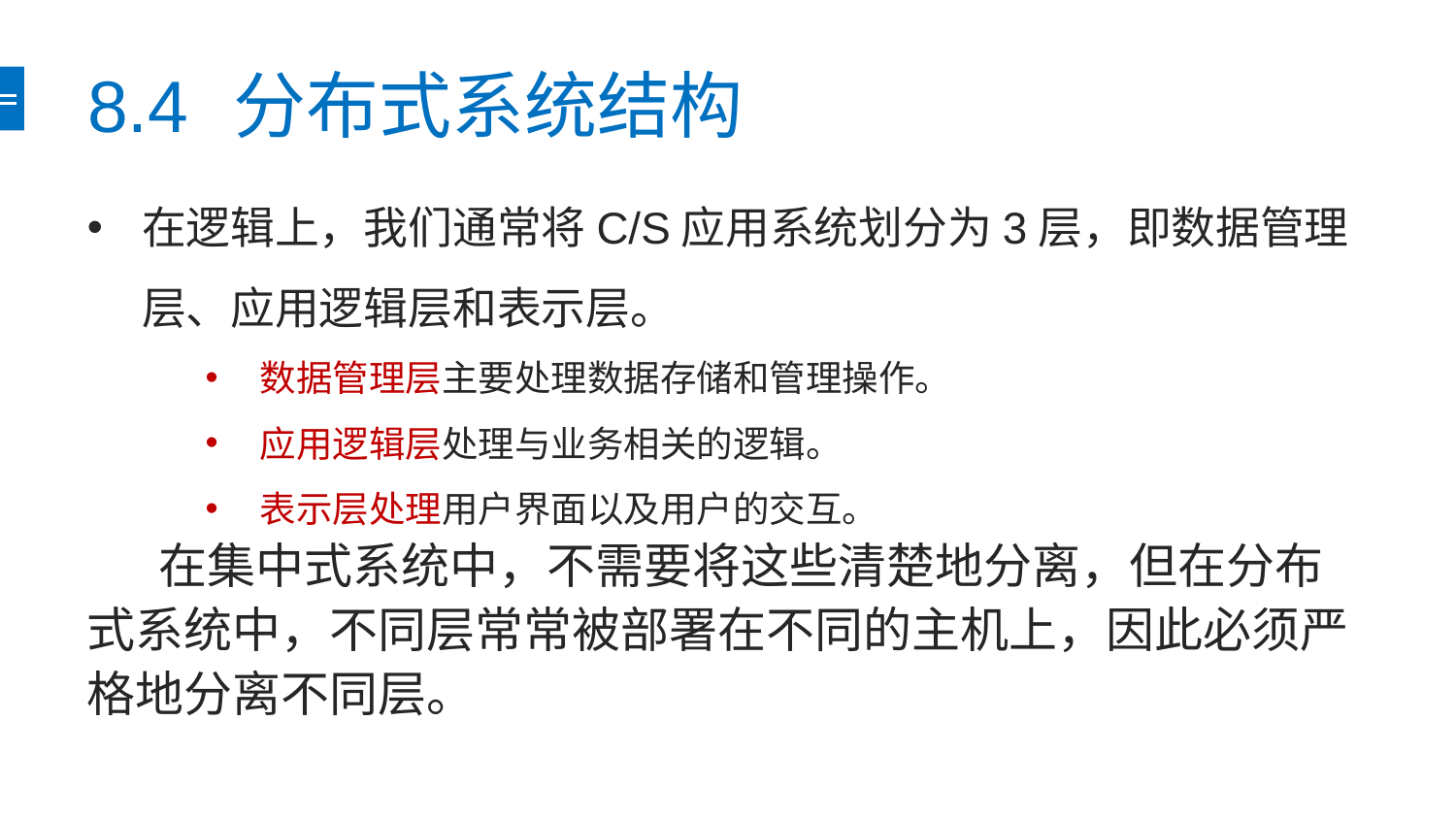

# 8.4	分布式系统结构
在逻辑上，我们通常将C/S应用系统划分为3层，即数据管理层、应用逻辑层和表示层。
数据管理层主要处理数据存储和管理操作。
应用逻辑层处理与业务相关的逻辑。
表示层处理用户界面以及用户的交互。
在集中式系统中，不需要将这些清楚地分离，但在分布式系统中，不同层常常被部署在不同的主机上，因此必须严格地分离不同层。